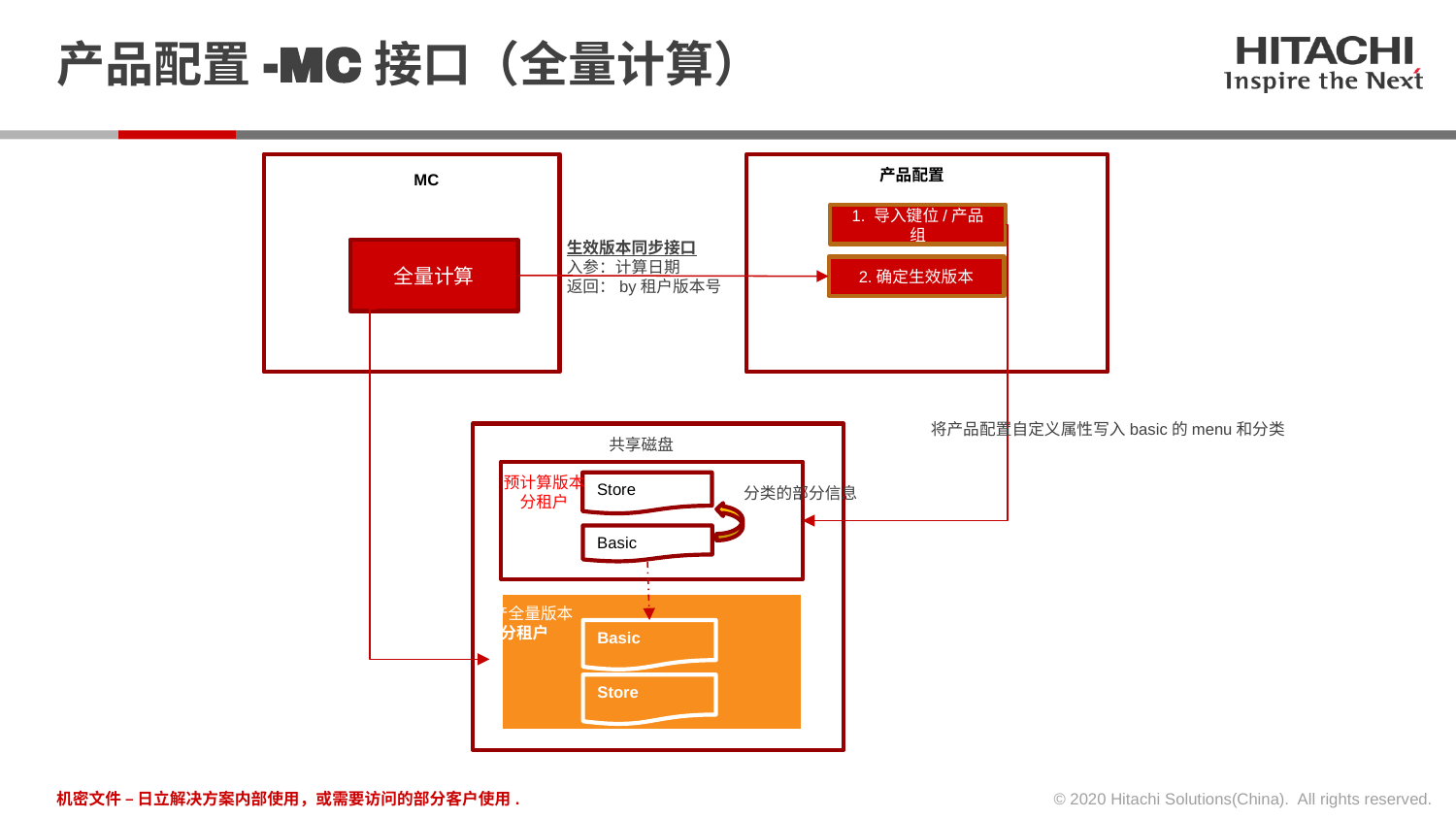

# 产品配置-MC接口（全量计算）

产品配置
MC
1. 导入键位/产品组
生效版本同步接口
入参：计算日期
返回：by租户版本号

全量计算
2.确定生效版本
将产品配置自定义属性写入basic的menu和分类

共享磁盘

预计算版本
分租户
Store
分类的部分信息

Basic

生产全量版本
分租户

Basic
Store